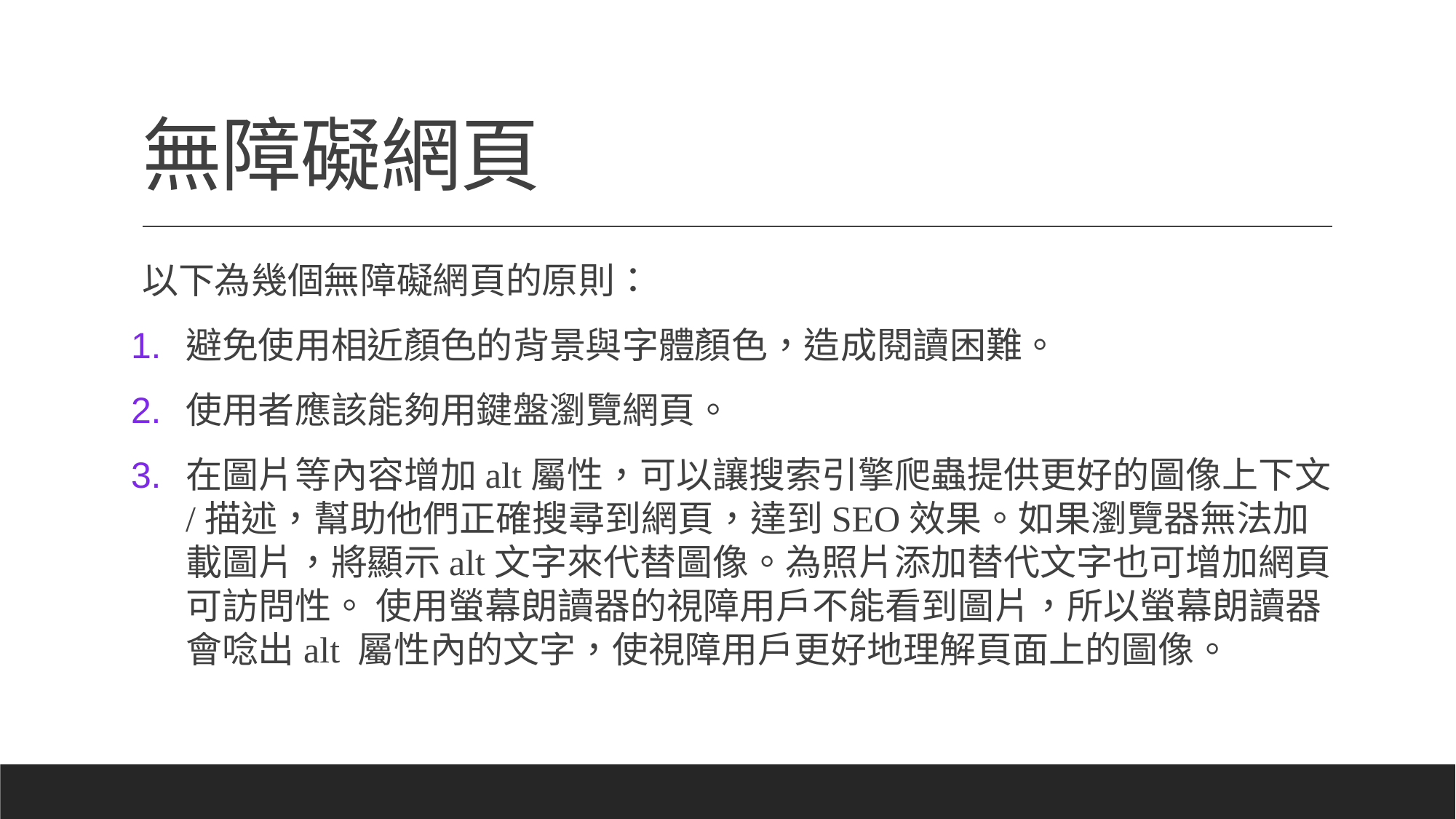

# 無障礙網頁
以下為幾個無障礙網頁的原則：
避免使用相近顏色的背景與字體顏色，造成閱讀困難。
使用者應該能夠用鍵盤瀏覽網頁。
在圖片等內容增加alt屬性，可以讓搜索引擎爬蟲提供更好的圖像上下文/描述，幫助他們正確搜尋到網頁，達到SEO效果。如果瀏覽器無法加載圖片，將顯示alt文字來代替圖像。為照片添加替代文字也可增加網頁可訪問性。 使用螢幕朗讀器的視障用戶不能看到圖片，所以螢幕朗讀器會唸出alt 屬性內的文字，使視障用戶更好地理解頁面上的圖像。